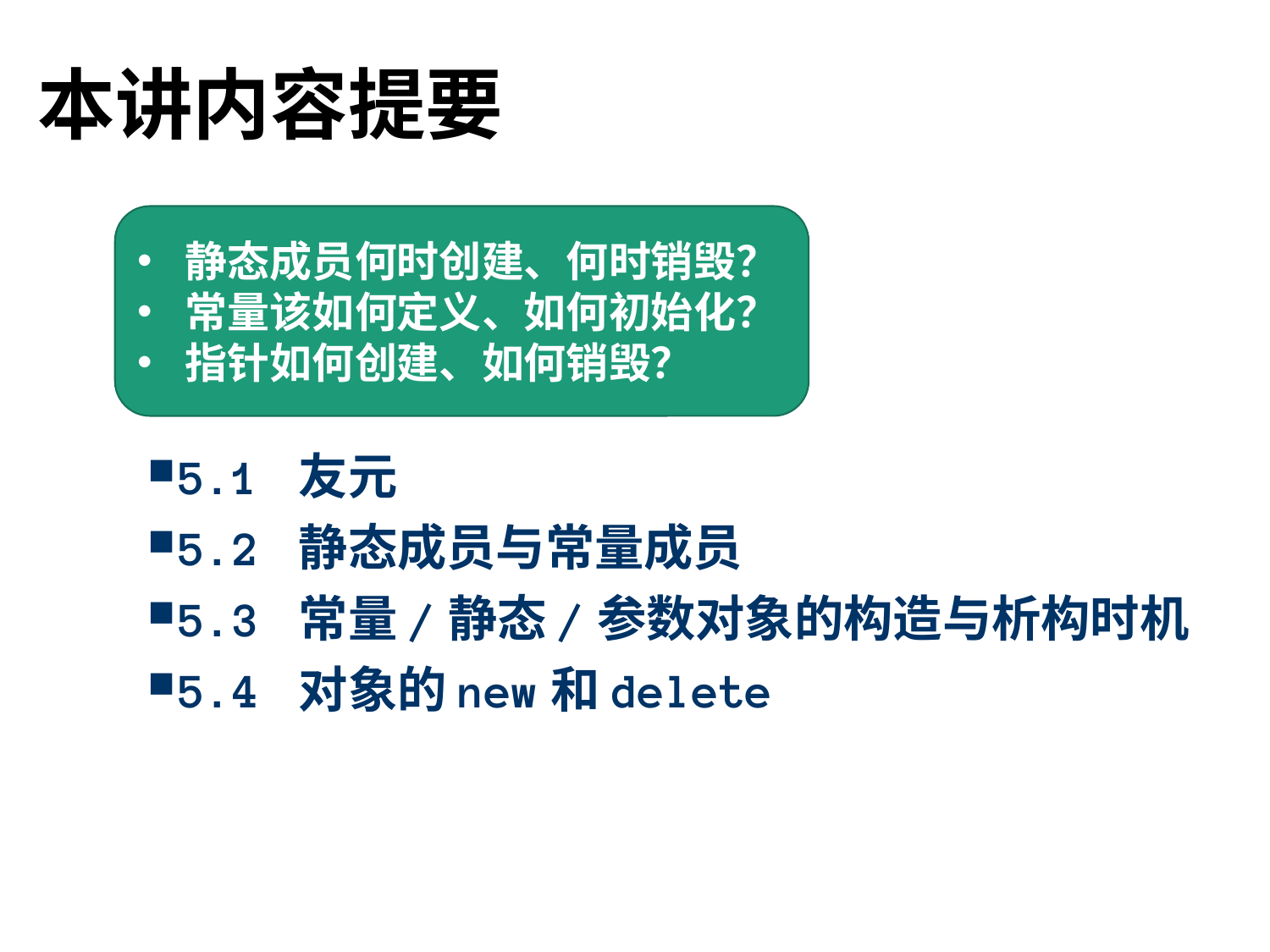

# 本讲内容提要
静态成员何时创建、何时销毁？
常量该如何定义、如何初始化？
指针如何创建、如何销毁？
5.1 友元
5.2 静态成员与常量成员
5.3 常量/静态/参数对象的构造与析构时机
5.4 对象的new和delete
3